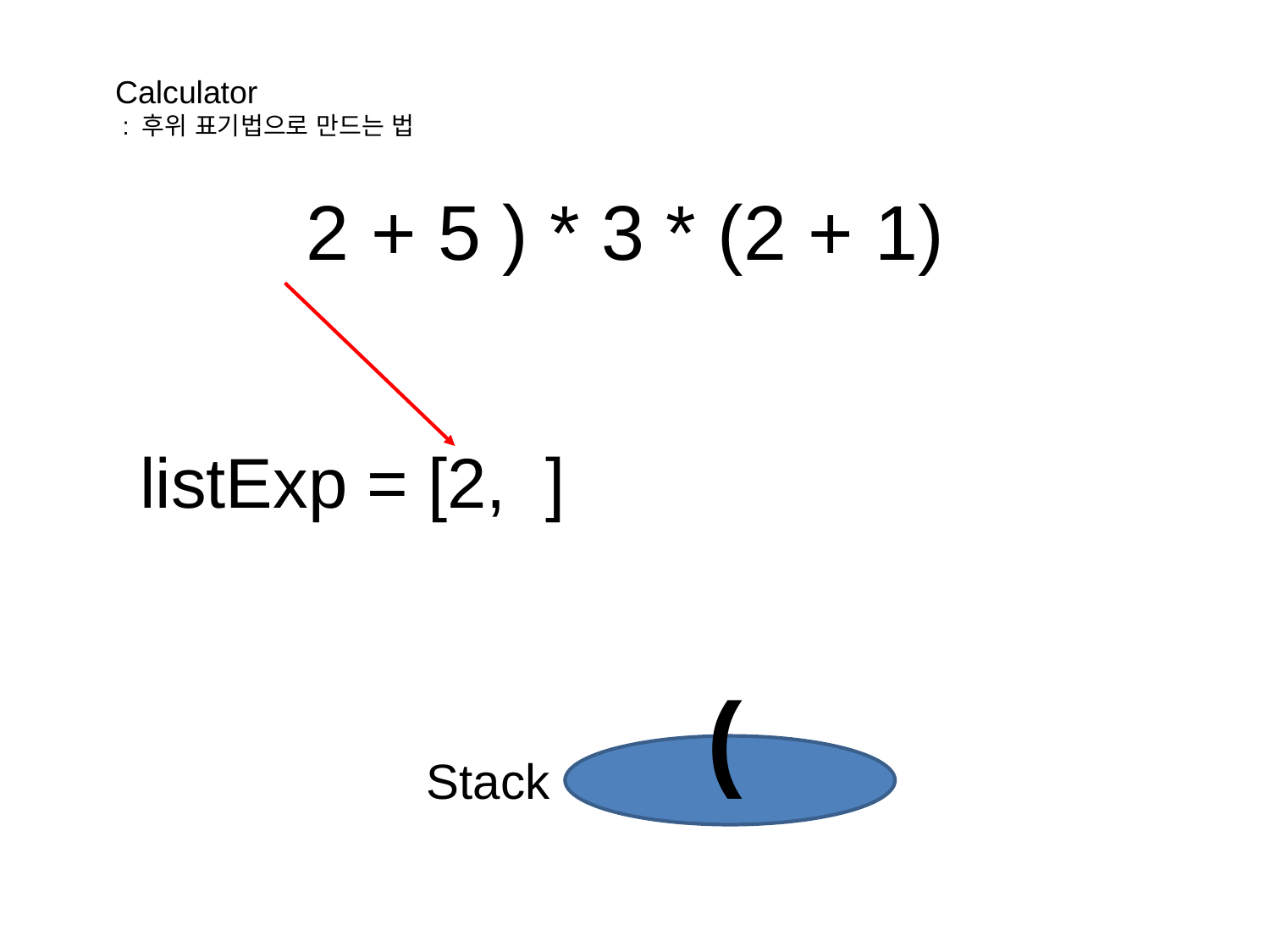

Calculator
 : 후위 표기법으로 만드는 법
2 + 5 ) * 3 * (2 + 1)
listExp = [2,  ]
(

Stack